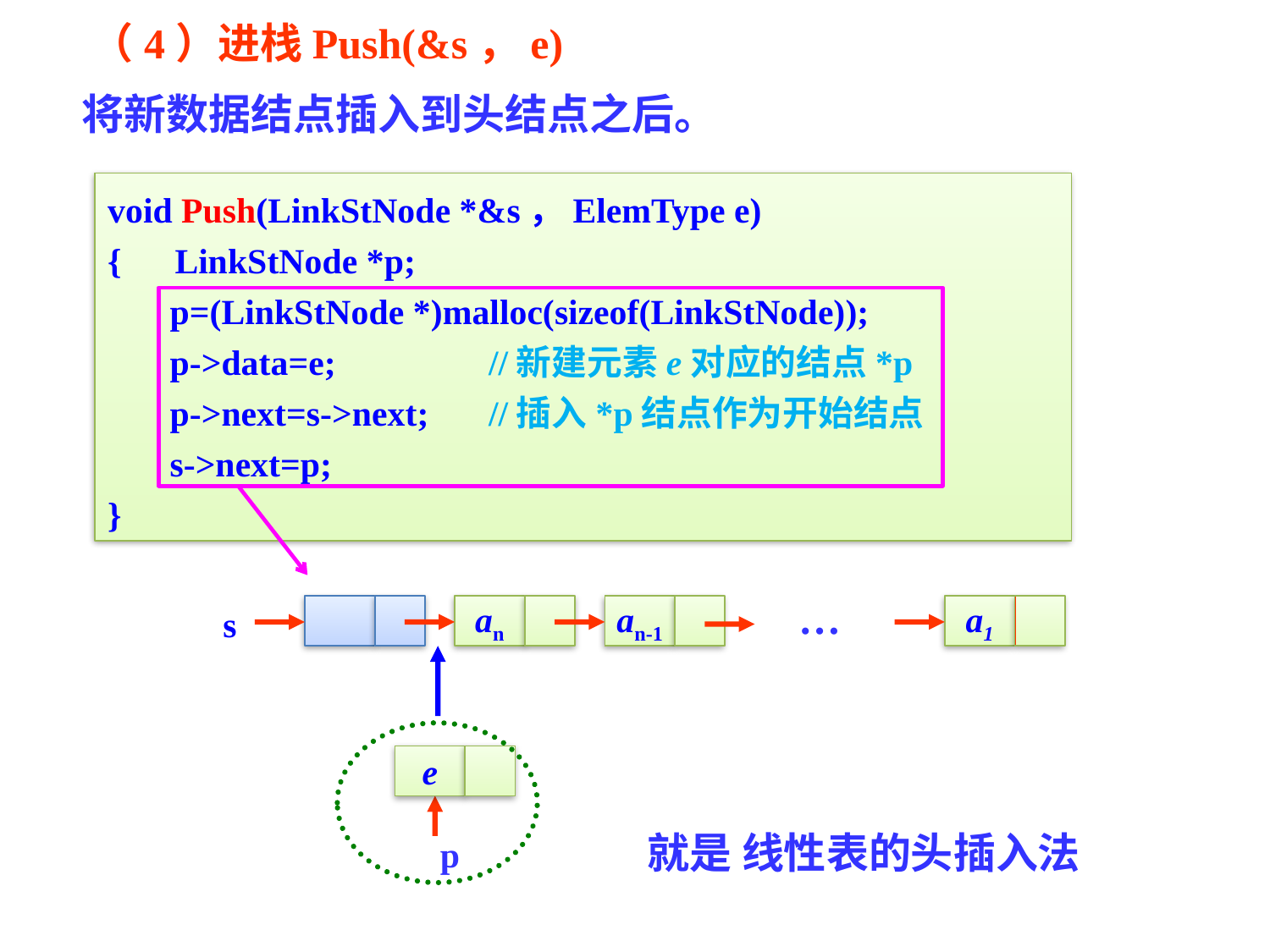

（4）进栈Push(&s，e)
    将新数据结点插入到头结点之后。
void Push(LinkStNode *&s，ElemType e)
{      LinkStNode *p;
       p=(LinkStNode *)malloc(sizeof(LinkStNode));
       p->data=e;		//新建元素e对应的结点*p
       p->next=s->next;	//插入*p结点作为开始结点
       s->next=p;
}

…
s

an

an-1

a1

e

p
就是 线性表的头插入法